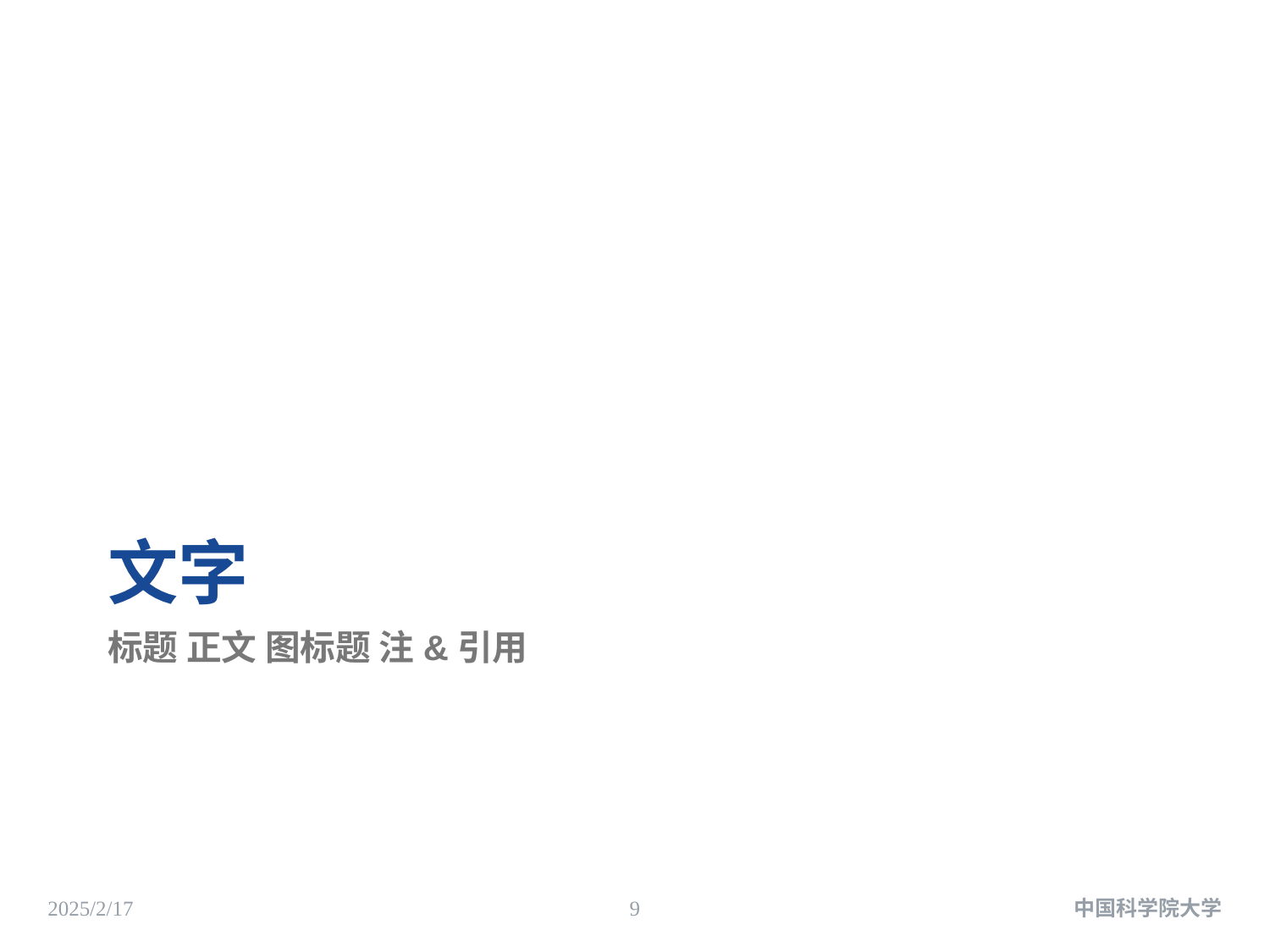

# 文字
标题 正文 图标题 注&引用
2025/2/17
9
中国科学院大学